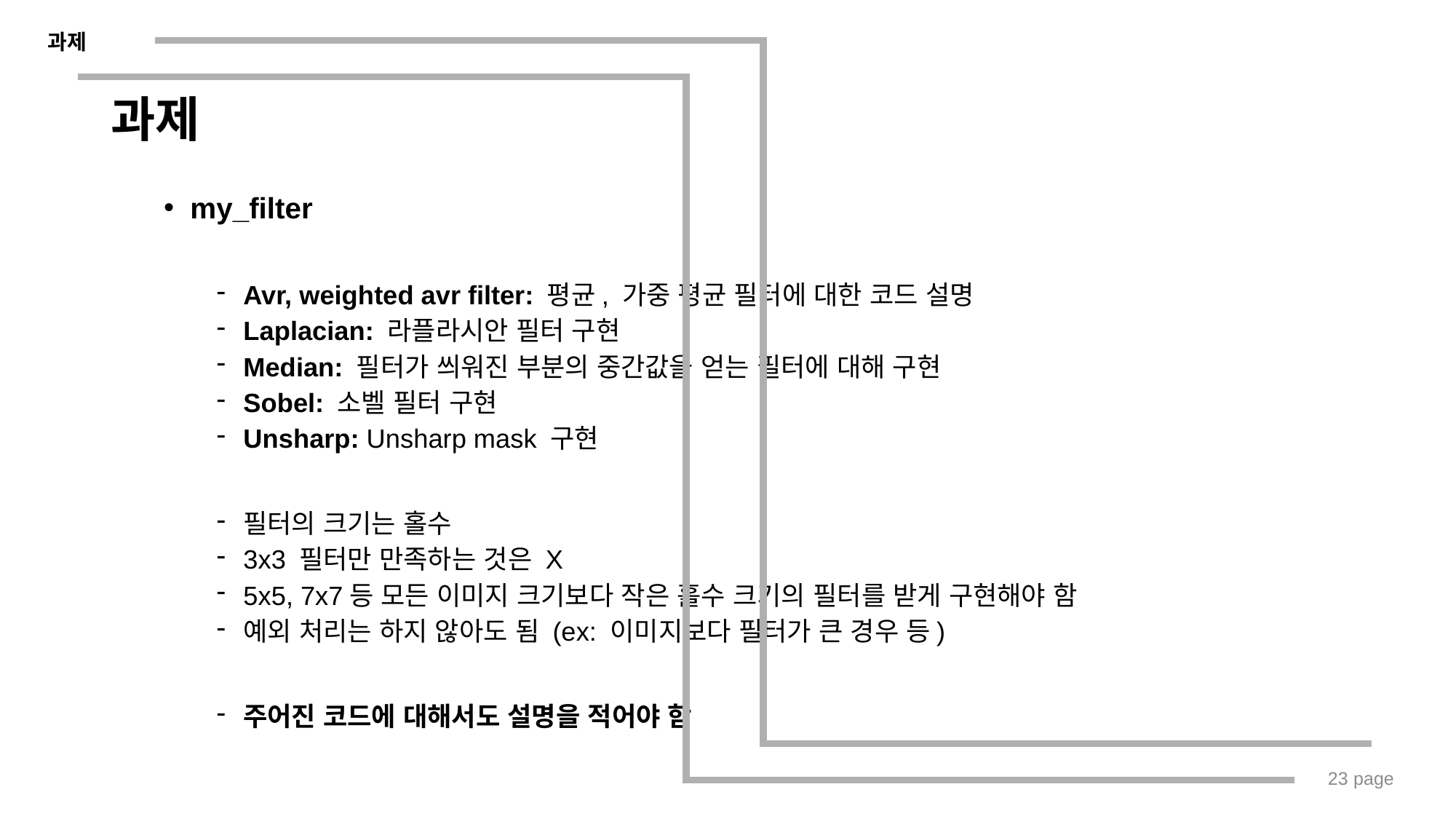

과제
# 과제
my_filter

Avr, weighted avr filter: 평균, 가중 평균 필터에 대한 코드 설명
Laplacian: 라플라시안 필터 구현
Median: 필터가 씌워진 부분의 중간값을 얻는 필터에 대해 구현
Sobel: 소벨 필터 구현
Unsharp: Unsharp mask 구현

필터의 크기는 홀수
3x3 필터만 만족하는 것은 X
5x5, 7x7등 모든 이미지 크기보다 작은 홀수 크기의 필터를 받게 구현해야 함
예외 처리는 하지 않아도 됨 (ex: 이미지보다 필터가 큰 경우 등)

주어진 코드에 대해서도 설명을 적어야 함
23 page